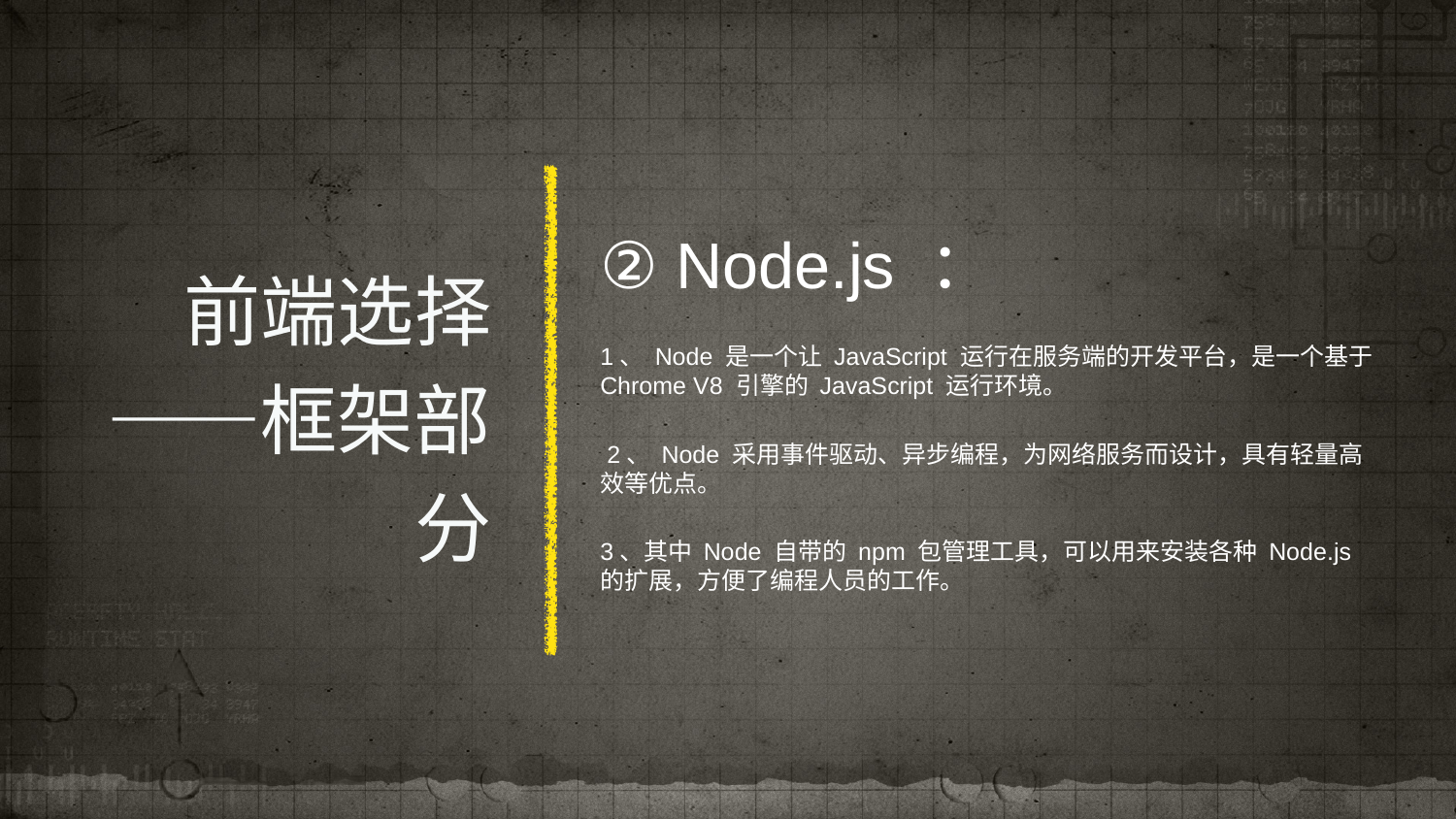

# 前端选择——框架部分
② Node.js ：
1、 Node 是一个让 JavaScript 运行在服务端的开发平台，是一个基于Chrome V8 引擎的 JavaScript 运行环境。
 2、 Node 采用事件驱动、异步编程，为网络服务而设计，具有轻量高效等优点。
3、其中 Node 自带的 npm 包管理工具，可以用来安装各种 Node.js 的扩展，方便了编程人员的工作。